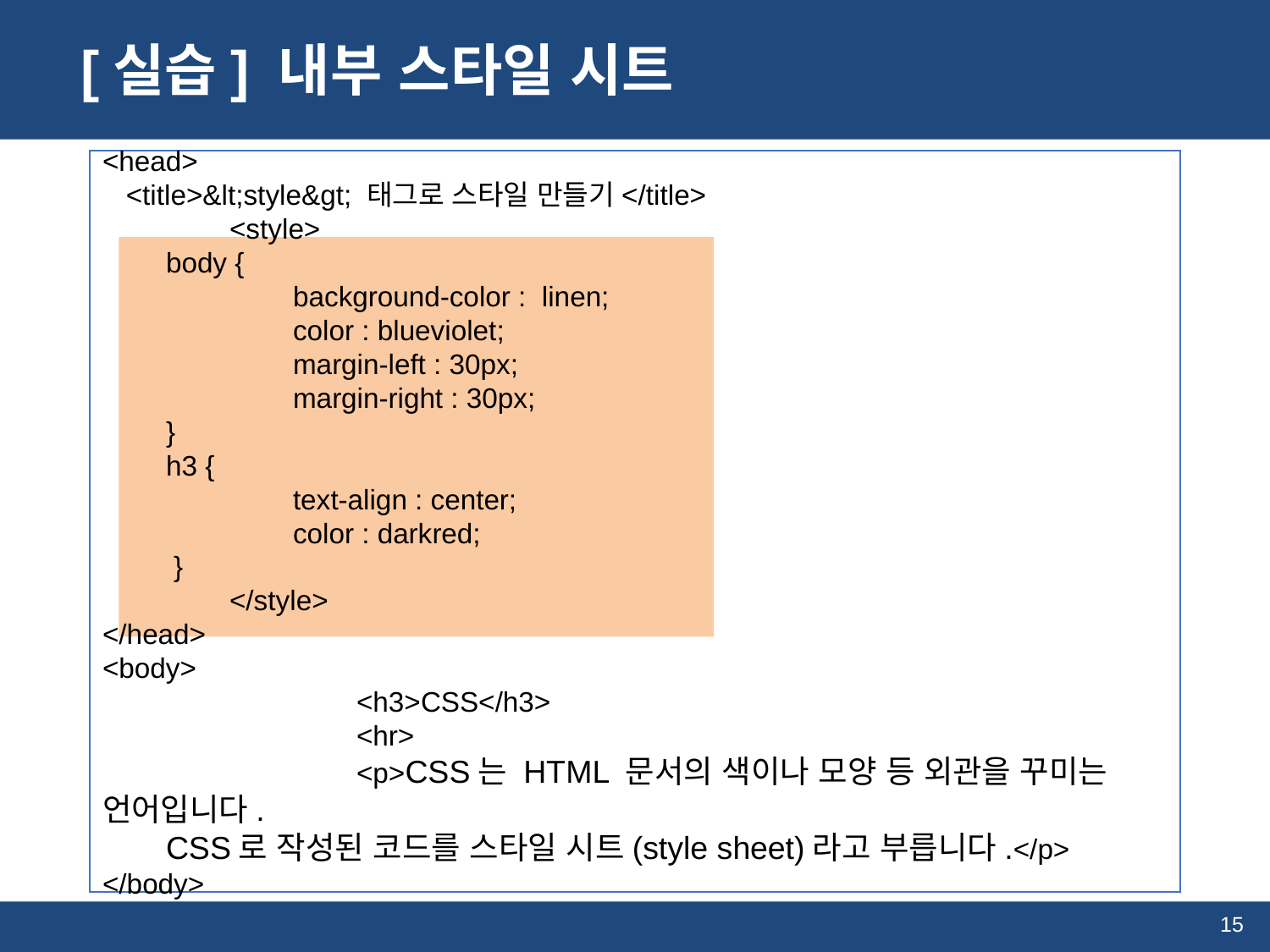

# [실습] 내부 스타일 시트
<head>
   <title>&lt;style&gt; 태그로 스타일 만들기</title>
	<style>
body {
	background-color :  linen;
	color : blueviolet;
	margin-left : 30px;
	margin-right : 30px;
}
h3 {
	text-align : center;
	color : darkred;
 }
	</style>
</head>
<body>
		<h3>CSS</h3>
		<hr>
		<p>CSS는 HTML 문서의 색이나 모양 등 외관을 꾸미는 언어입니다.
CSS로 작성된 코드를 스타일 시트(style sheet)라고 부릅니다.</p>
</body>

15